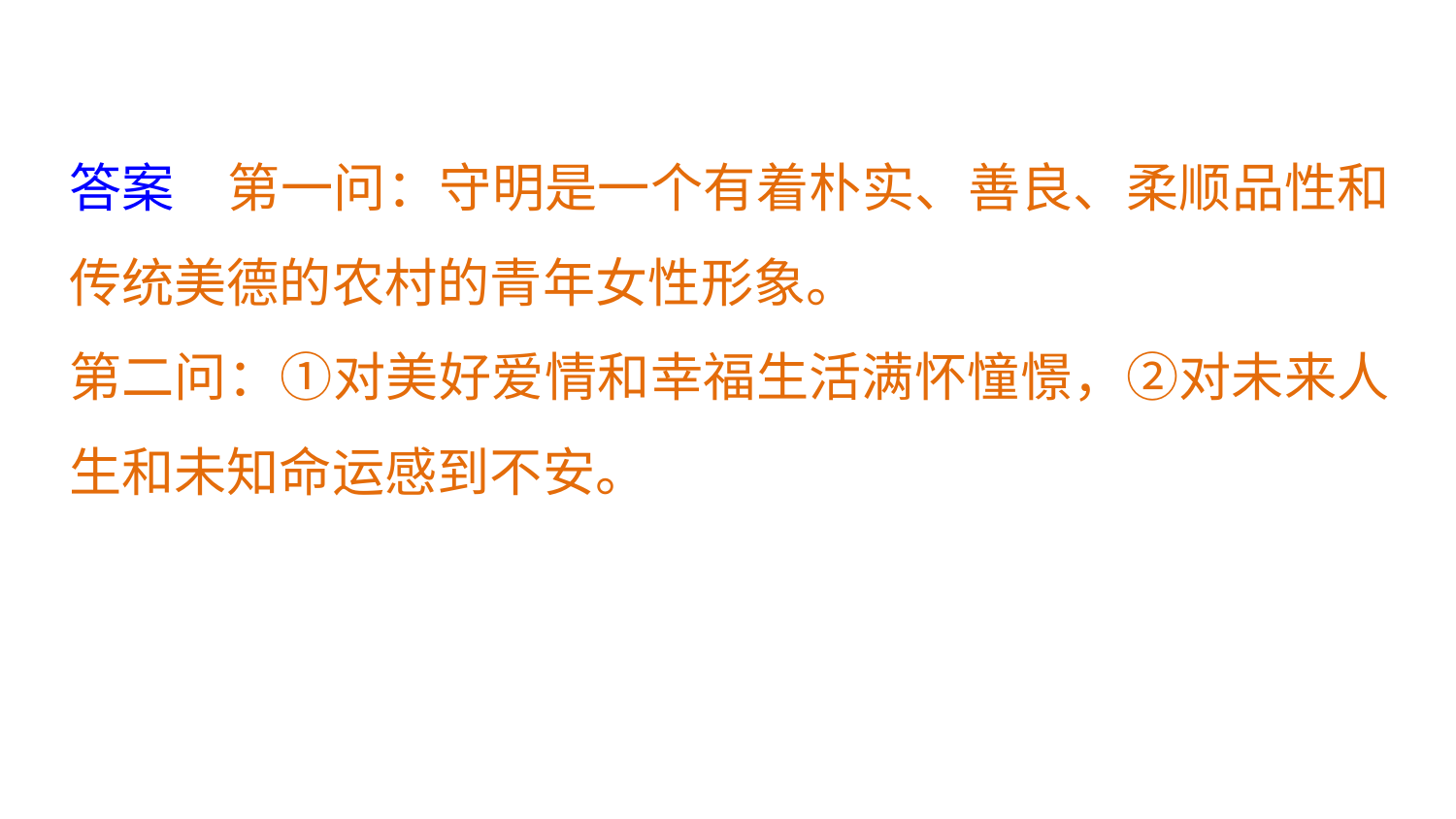

答案　第一问：守明是一个有着朴实、善良、柔顺品性和传统美德的农村的青年女性形象。
第二问：①对美好爱情和幸福生活满怀憧憬，②对未来人生和未知命运感到不安。